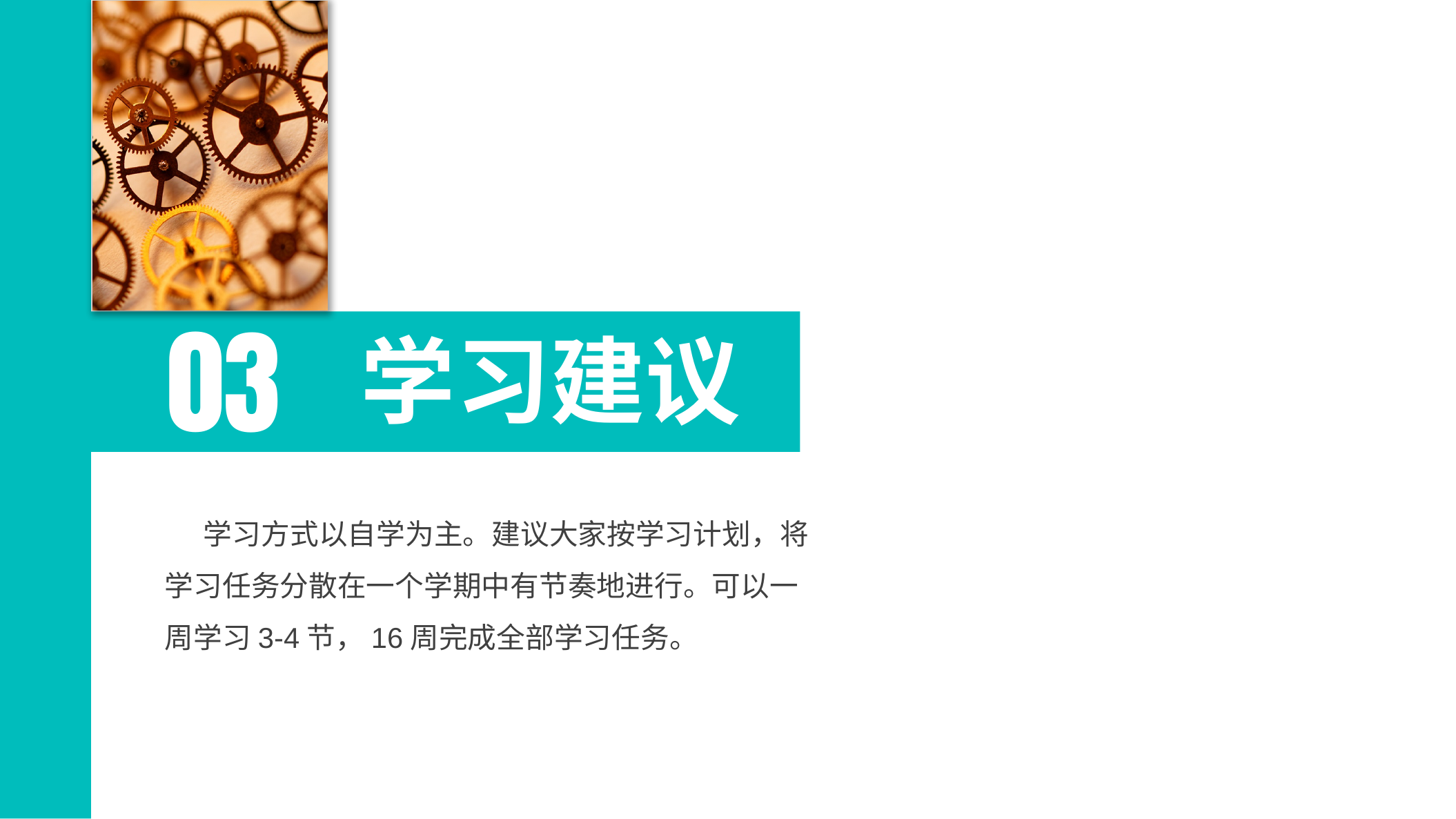

03
学习建议
     学习方式以自学为主。建议大家按学习计划，将学习任务分散在一个学期中有节奏地进行。可以一周学习3-4节，16周完成全部学习任务。